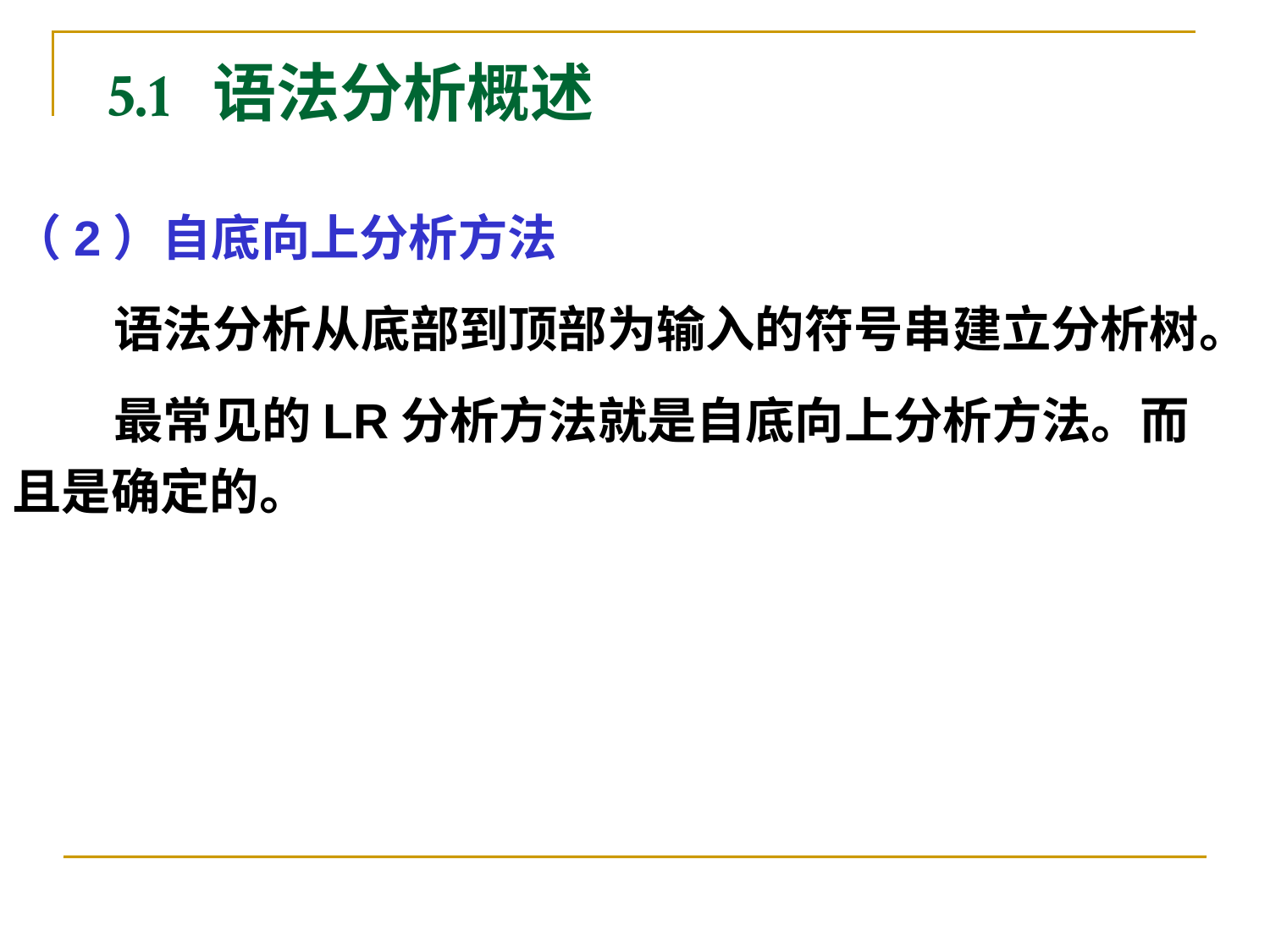

# 5.1  语法分析概述
（2）自底向上分析方法
        语法分析从底部到顶部为输入的符号串建立分析树。
        最常见的LR分析方法就是自底向上分析方法。而且是确定的。
9